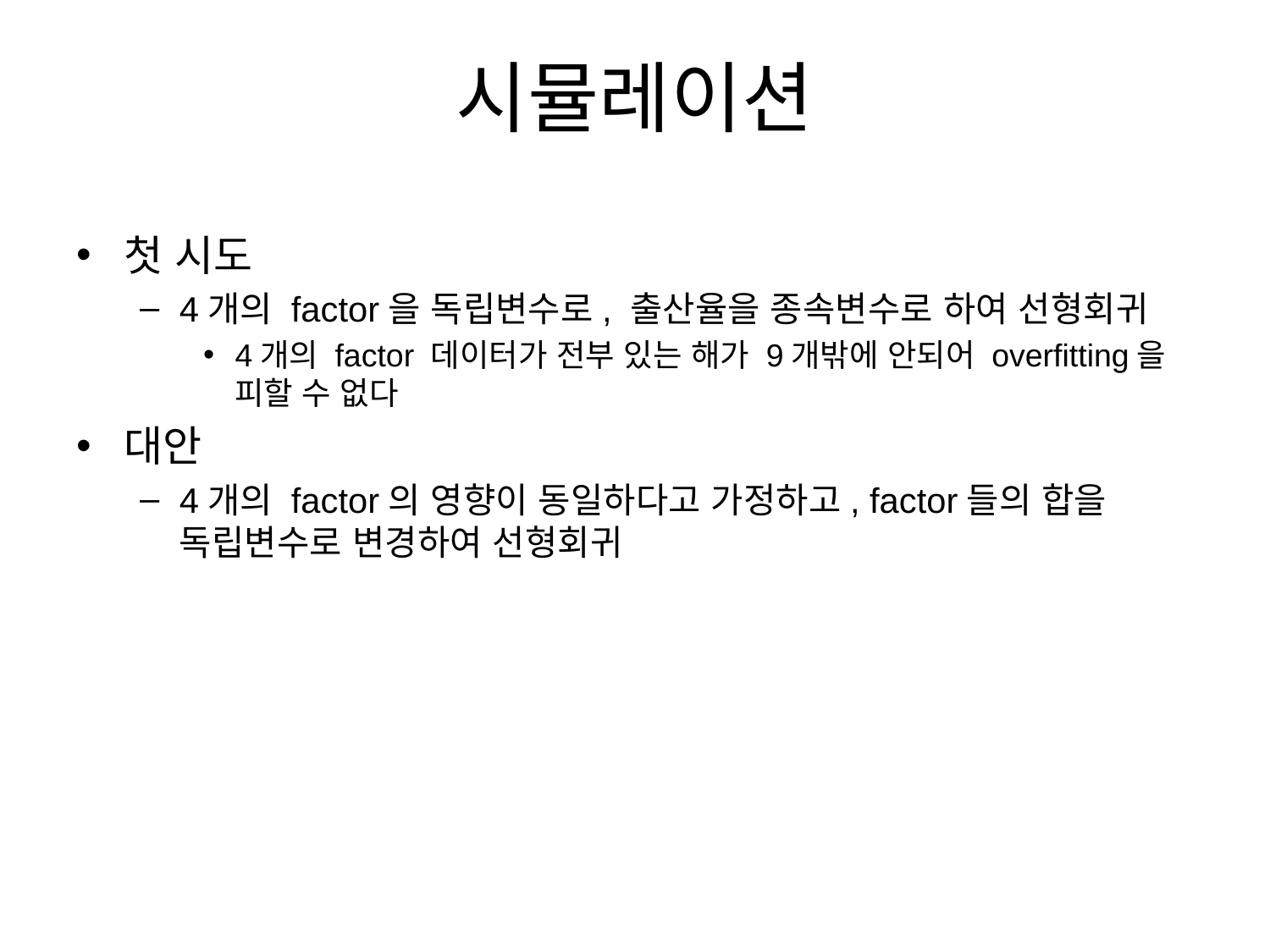

# 시뮬레이션
첫 시도
4개의 factor을 독립변수로, 출산율을 종속변수로 하여 선형회귀
4개의 factor 데이터가 전부 있는 해가 9개밖에 안되어 overfitting을 피할 수 없다
대안
4개의 factor의 영향이 동일하다고 가정하고, factor들의 합을 독립변수로 변경하여 선형회귀